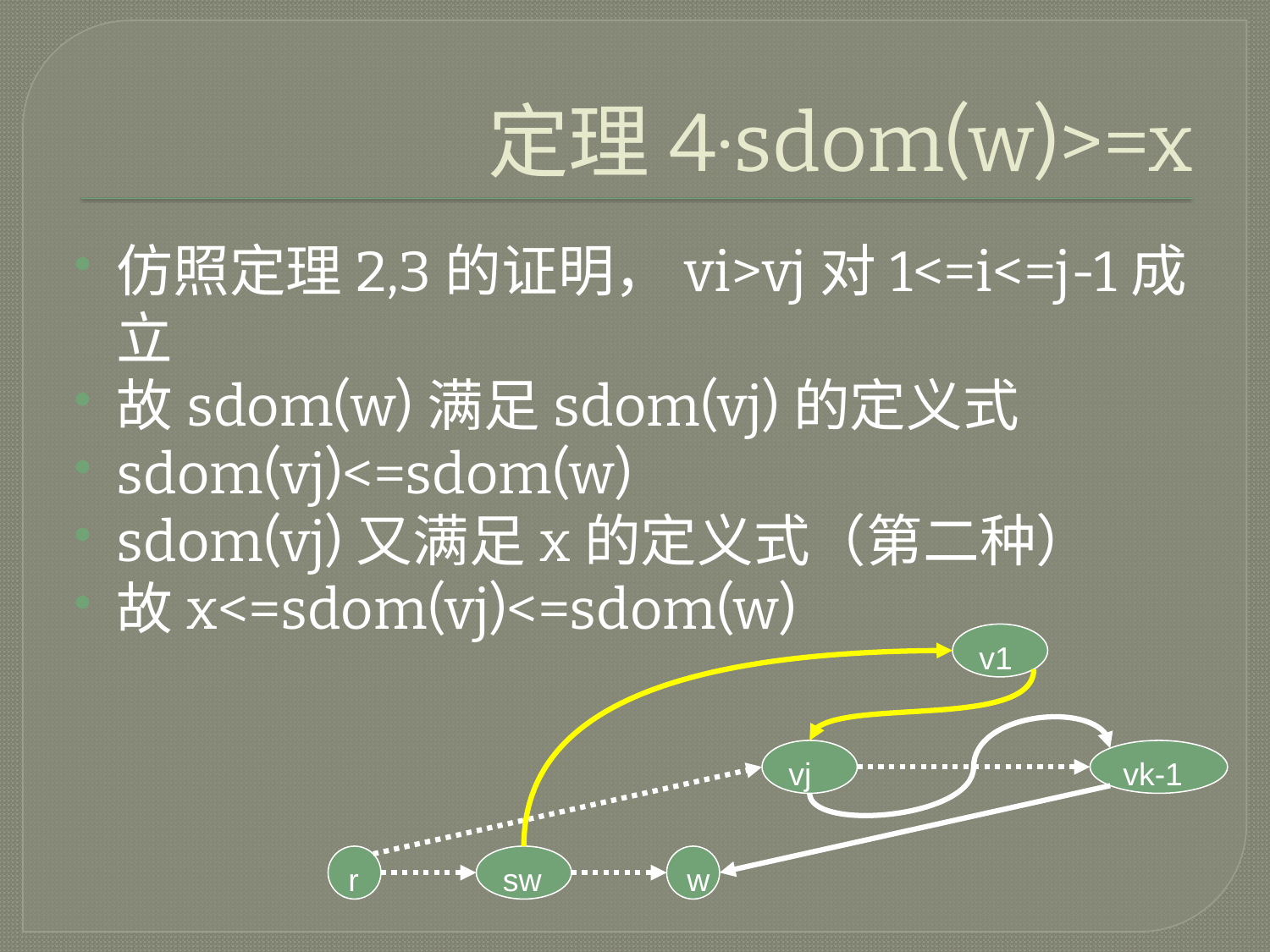

# 定理4·sdom(w)>=x
仿照定理2,3的证明，vi>vj对1<=i<=j-1成立
故sdom(w)满足sdom(vj)的定义式
sdom(vj)<=sdom(w)
sdom(vj)又满足x的定义式（第二种）
故x<=sdom(vj)<=sdom(w)
v1
vj
vk-1
r
sw
w